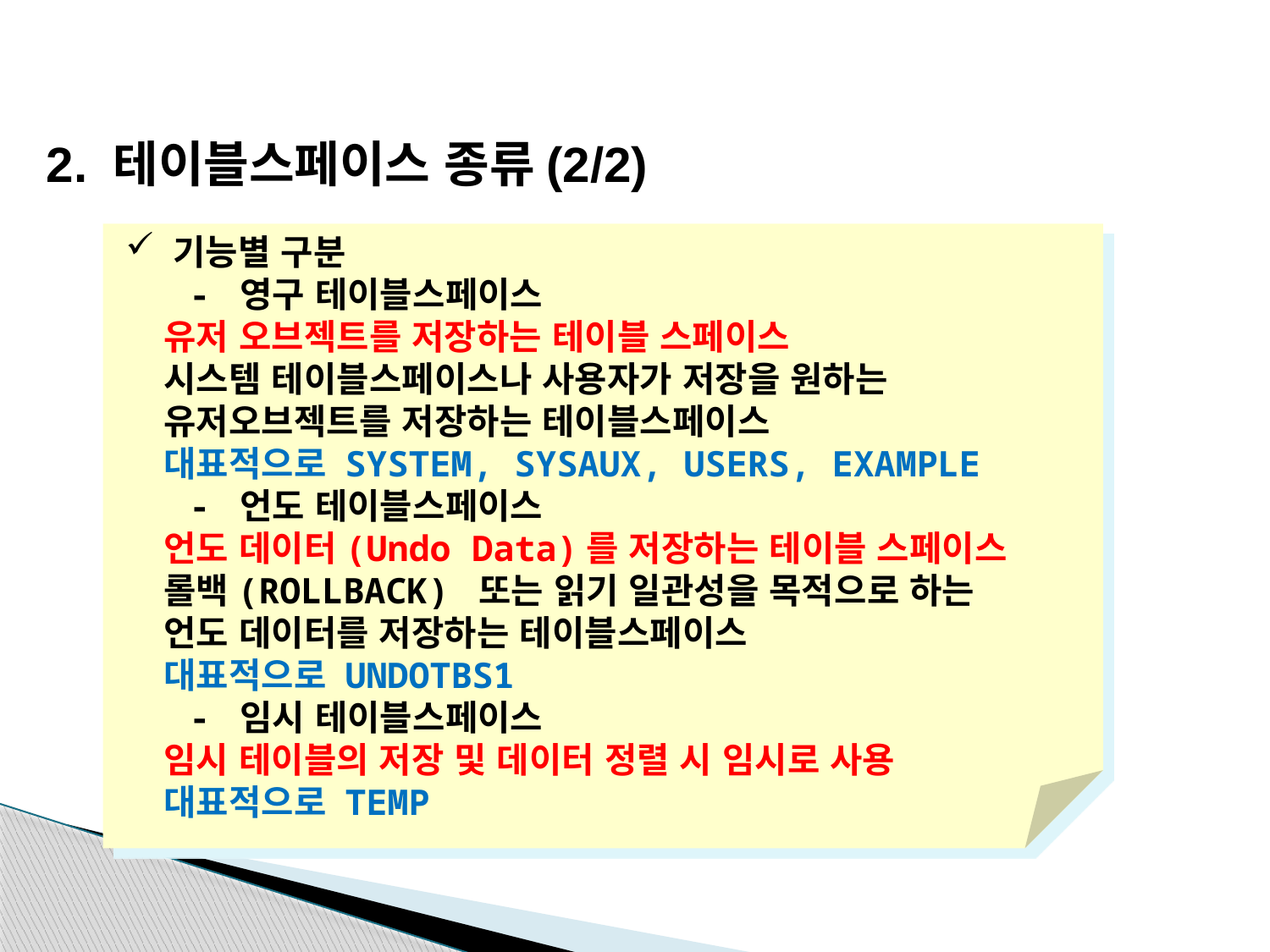

2. 테이블스페이스 종류(2/2)
기능별 구분
   - 영구 테이블스페이스
   유저 오브젝트를 저장하는 테이블 스페이스
   시스템 테이블스페이스나 사용자가 저장을 원하는
   유저오브젝트를 저장하는 테이블스페이스
   대표적으로 SYSTEM, SYSAUX, USERS, EXAMPLE
   - 언도 테이블스페이스
   언도 데이터(Undo Data)를 저장하는 테이블 스페이스
   롤백(ROLLBACK) 또는 읽기 일관성을 목적으로 하는
   언도 데이터를 저장하는 테이블스페이스
   대표적으로 UNDOTBS1
   - 임시 테이블스페이스
   임시 테이블의 저장 및 데이터 정렬 시 임시로 사용
   대표적으로 TEMP